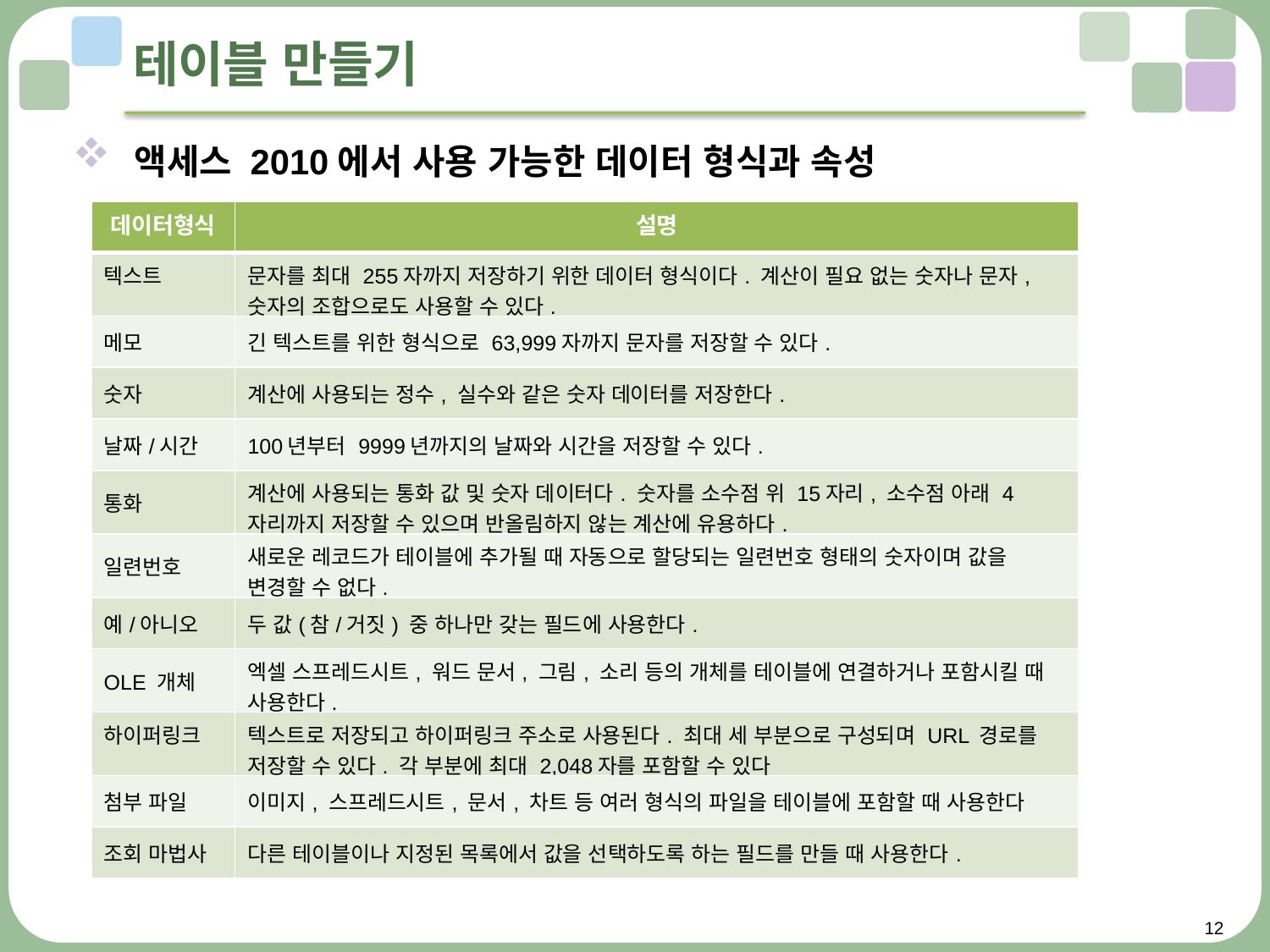

# 테이블 만들기
 액세스 2010에서 사용 가능한 데이터 형식과 속성
| 데이터형식 | 설명 |
| --- | --- |
| 텍스트 | 문자를 최대 255자까지 저장하기 위한 데이터 형식이다. 계산이 필요 없는 숫자나 문자, 숫자의 조합으로도 사용할 수 있다. |
| 메모 | 긴 텍스트를 위한 형식으로 63,999자까지 문자를 저장할 수 있다. |
| 숫자 | 계산에 사용되는 정수, 실수와 같은 숫자 데이터를 저장한다. |
| 날짜/시간 | 100년부터 9999년까지의 날짜와 시간을 저장할 수 있다. |
| 통화 | 계산에 사용되는 통화 값 및 숫자 데이터다. 숫자를 소수점 위 15자리, 소수점 아래 4자리까지 저장할 수 있으며 반올림하지 않는 계산에 유용하다. |
| 일련번호 | 새로운 레코드가 테이블에 추가될 때 자동으로 할당되는 일련번호 형태의 숫자이며 값을 변경할 수 없다. |
| 예/아니오 | 두 값(참/거짓) 중 하나만 갖는 필드에 사용한다. |
| OLE 개체 | 엑셀 스프레드시트, 워드 문서, 그림, 소리 등의 개체를 테이블에 연결하거나 포함시킬 때 사용한다. |
| 하이퍼링크 | 텍스트로 저장되고 하이퍼링크 주소로 사용된다. 최대 세 부분으로 구성되며 URL 경로를 저장할 수 있다. 각 부분에 최대 2,048자를 포함할 수 있다 |
| 첨부 파일 | 이미지, 스프레드시트, 문서, 차트 등 여러 형식의 파일을 테이블에 포함할 때 사용한다 |
| 조회 마법사 | 다른 테이블이나 지정된 목록에서 값을 선택하도록 하는 필드를 만들 때 사용한다. |